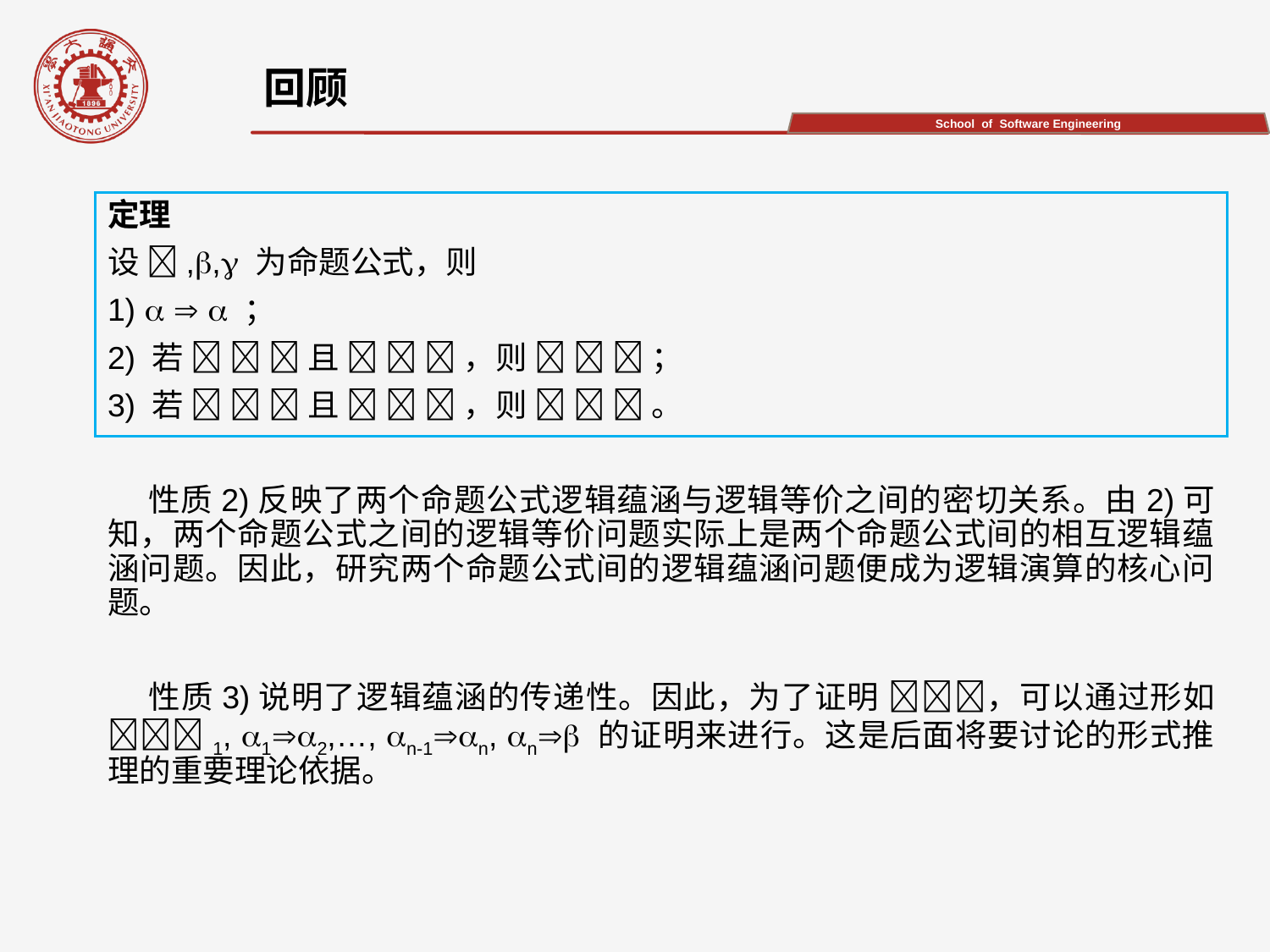

回顾

定理
设 α,β,γ 为命题公式，则
1) α ⇒ α ；
2) 若 α ⇒ β 且 β ⇒ α ，则 α ⇔ β ；
3) 若 α ⇒ β 且 β ⇒ γ ，则 α ⇒ γ 。

    性质2)反映了两个命题公式逻辑蕴涵与逻辑等价之间的密切关系。由2)可知，两个命题公式之间的逻辑等价问题实际上是两个命题公式间的相互逻辑蕴涵问题。因此，研究两个命题公式间的逻辑蕴涵问题便成为逻辑演算的核心问题。

    性质3)说明了逻辑蕴涵的传递性。因此，为了证明 α⇒β，可以通过形如 α⇒α1, α1⇒α2,…, αn-1⇒αn, αn⇒β 的证明来进行。这是后面将要讨论的形式推理的重要理论依据。